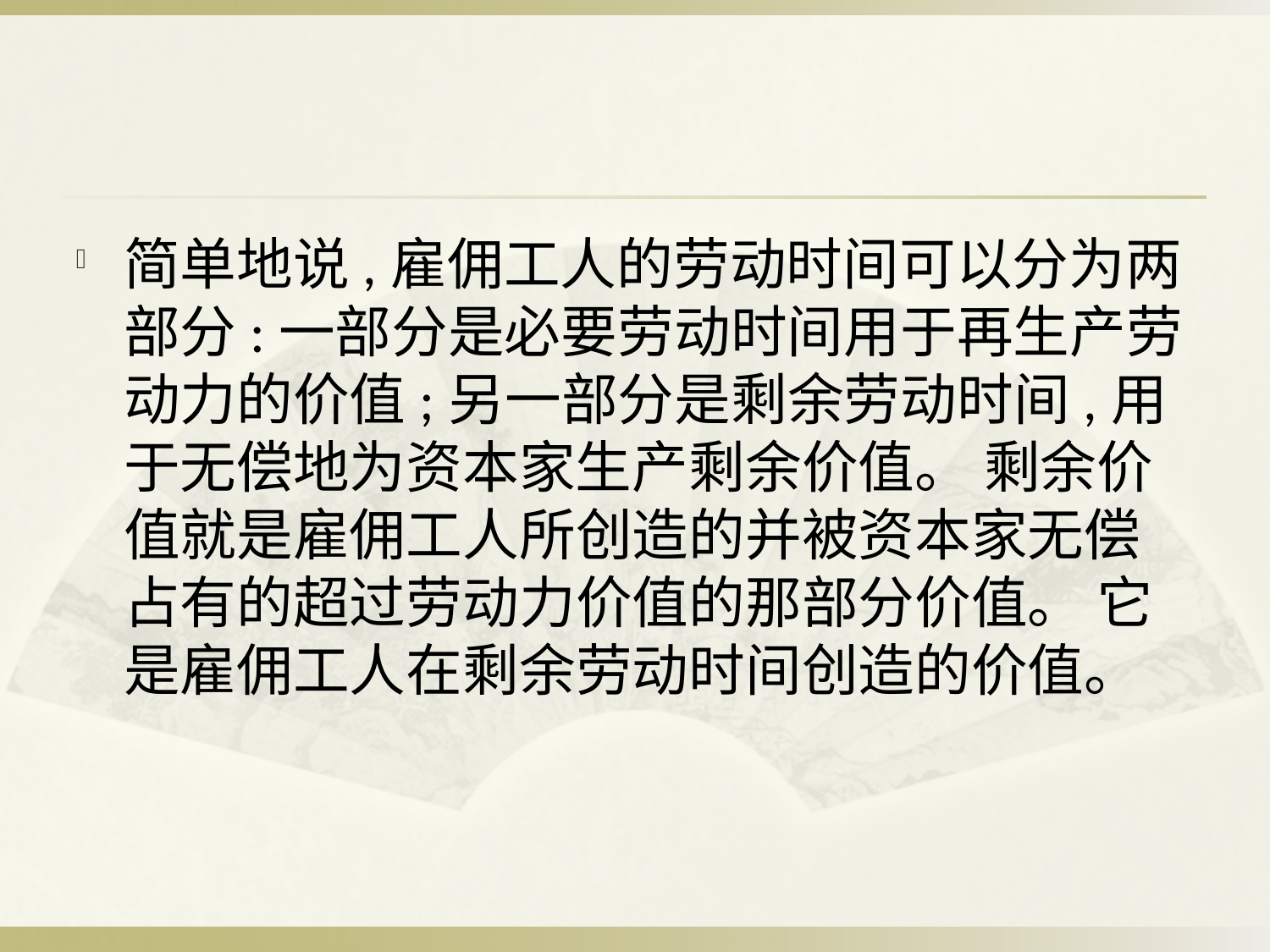

#
简单地说,雇佣工人的劳动时间可以分为两部分:一部分是必要劳动时间用于再生产劳动力的价值;另一部分是剩余劳动时间,用于无偿地为资本家生产剩余价值。 剩余价值就是雇佣工人所创造的并被资本家无偿占有的超过劳动力价值的那部分价值。 它是雇佣工人在剩余劳动时间创造的价值。